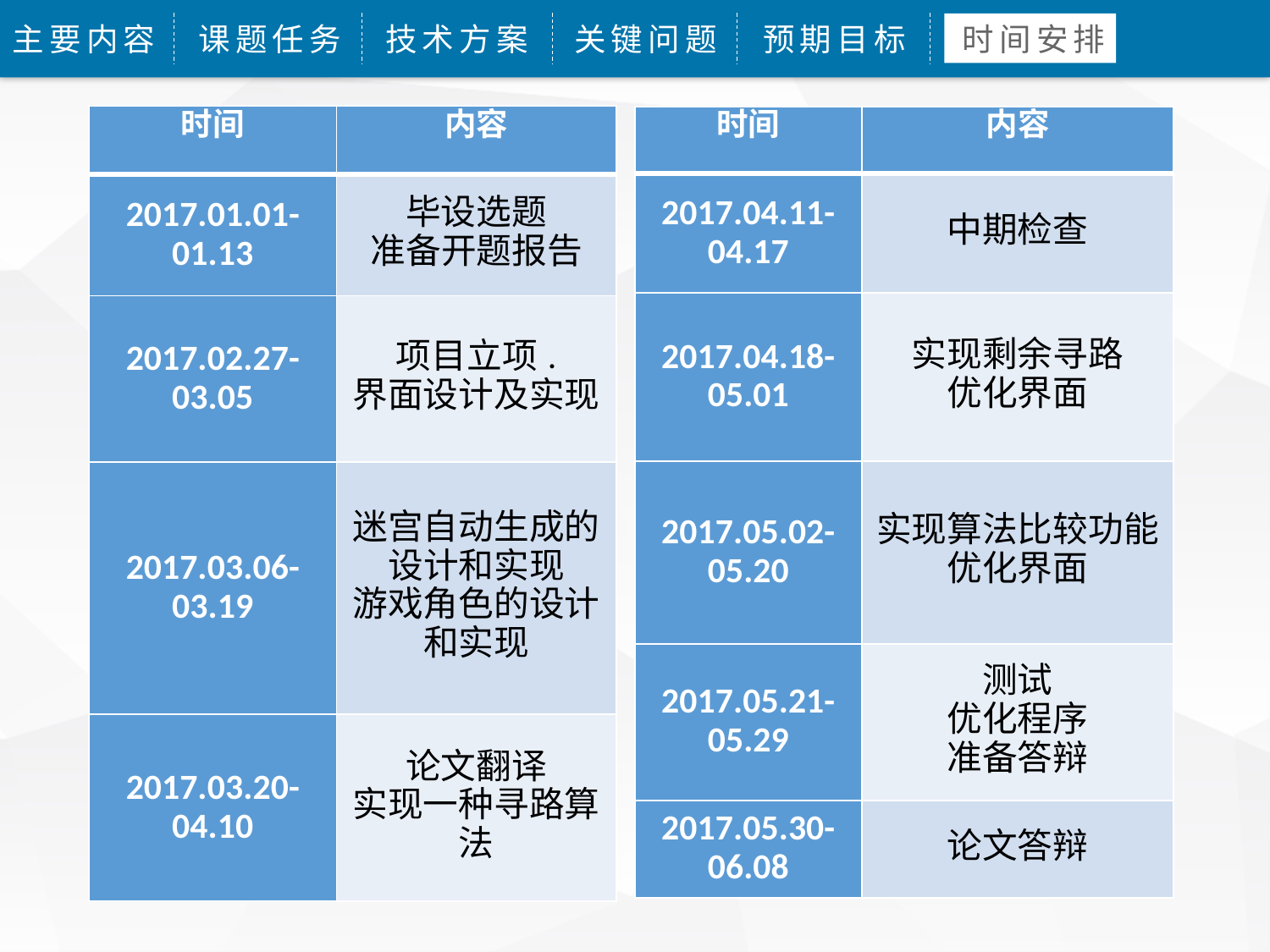

主要内容
课题任务
技术方案
关键问题
预期目标
时间安排

| 时间 | 内容 |
| --- | --- |
| 2017.01.01-01.13 | 毕设选题 准备开题报告 |
| 2017.02.27-03.05 | 项目立项. 界面设计及实现 |
| 2017.03.06-03.19 | 迷宫自动生成的设计和实现 游戏角色的设计和实现 |
| 2017.03.20-04.10 | 论文翻译 实现一种寻路算法 |
| 时间 | 内容 |
| --- | --- |
| 2017.04.11-04.17 | 中期检查 |
| 2017.04.18-05.01 | 实现剩余寻路 优化界面 |
| 2017.05.02-05.20 | 实现算法比较功能 优化界面 |
| 2017.05.21-05.29 | 测试 优化程序 准备答辩 |
| 2017.05.30-06.08 | 论文答辩 |